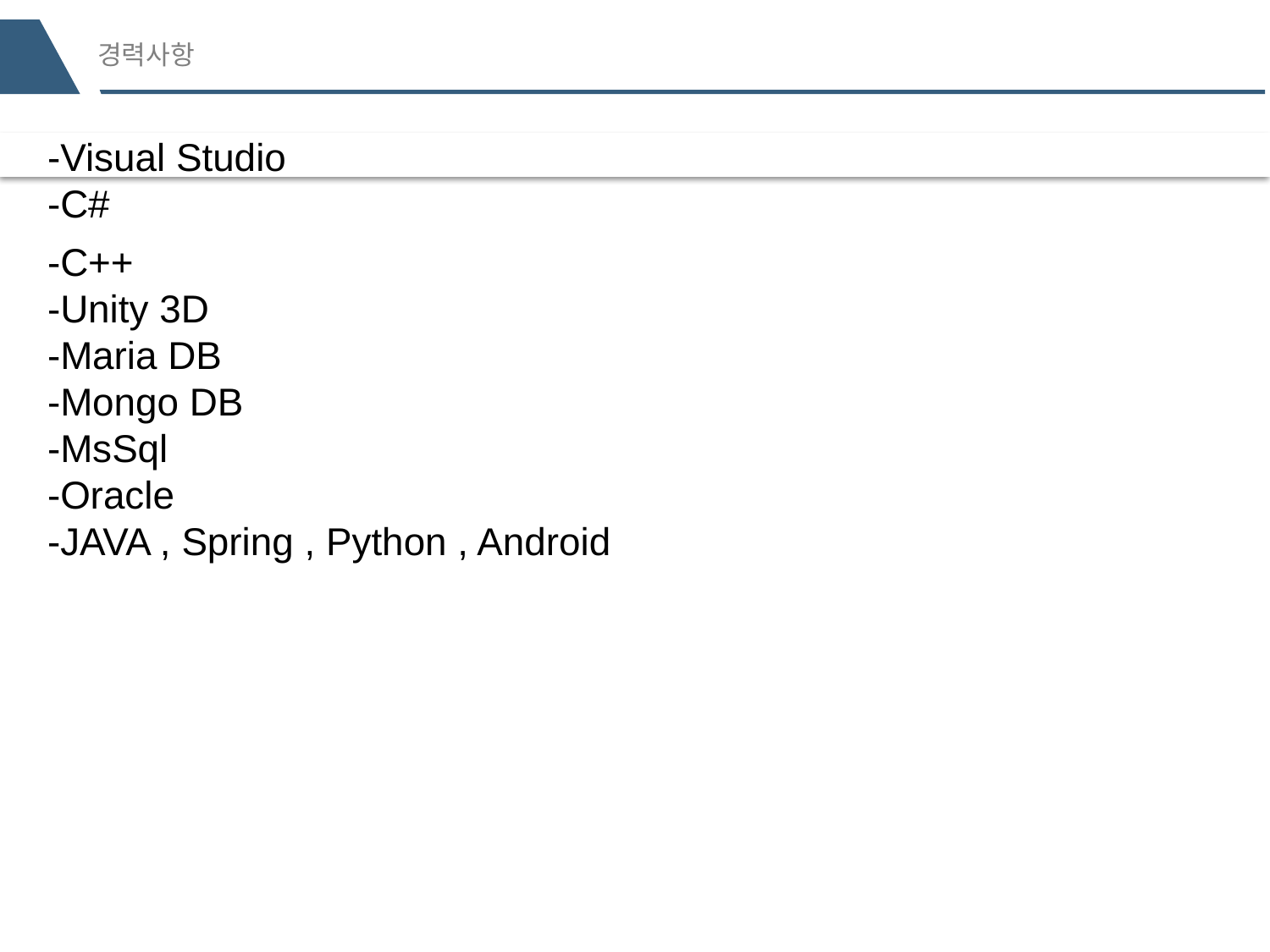

# 경력사항
-Visual Studio
-C#
-C++
-Unity 3D
-Maria DB
-Mongo DB
-MsSql
-Oracle
-JAVA , Spring , Python , Android